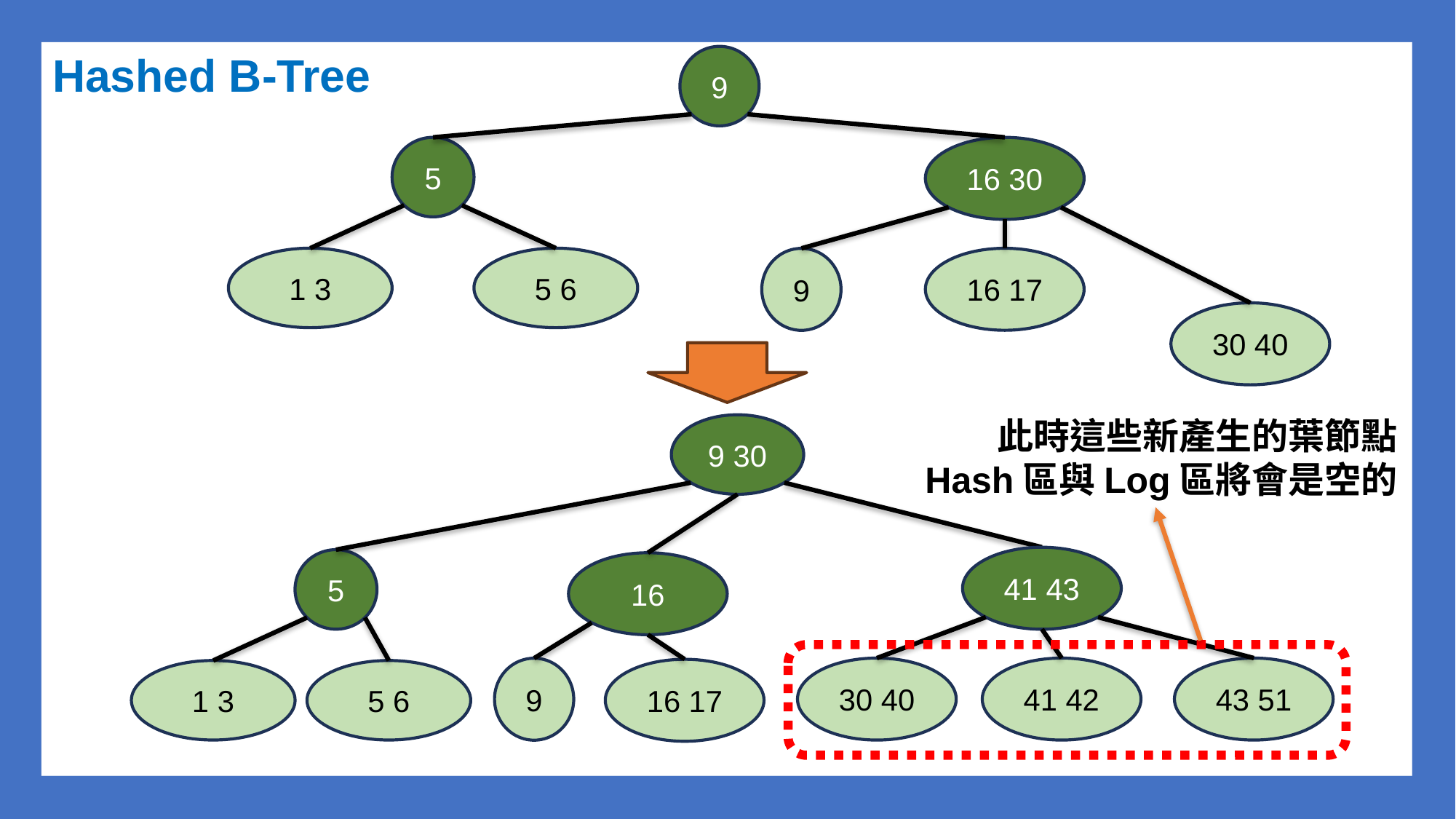

Hashed B-Tree
9
5
16 30
5 6
1 3
16 17
9
30 40

此時這些新產生的葉節點
Hash區與Log區將會是空的
9 30
41 43
5
16

43 51
41 42
30 40
9
16 17
5 6
1 3